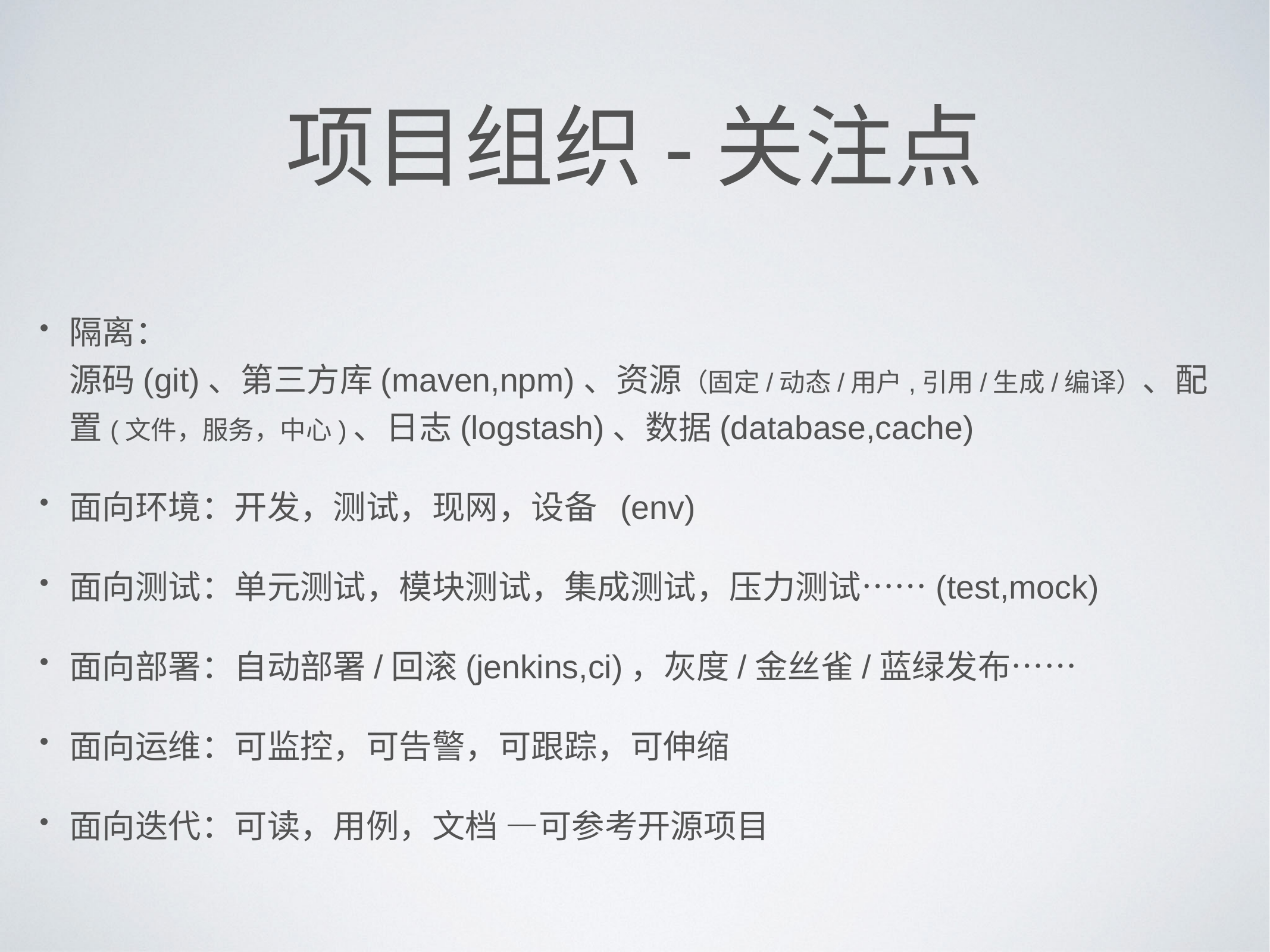

# 项目组织-关注点
隔离：
源码(git)、第三方库(maven,npm)、资源（固定/动态/用户,引用/生成/编译）、配置(文件，服务，中心)、日志(logstash)、数据(database,cache)
面向环境：开发，测试，现网，设备  (env)
面向测试：单元测试，模块测试，集成测试，压力测试……(test,mock)
面向部署：自动部署/回滚(jenkins,ci)，灰度/金丝雀/蓝绿发布……
面向运维：可监控，可告警，可跟踪，可伸缩
面向迭代：可读，用例，文档 —可参考开源项目